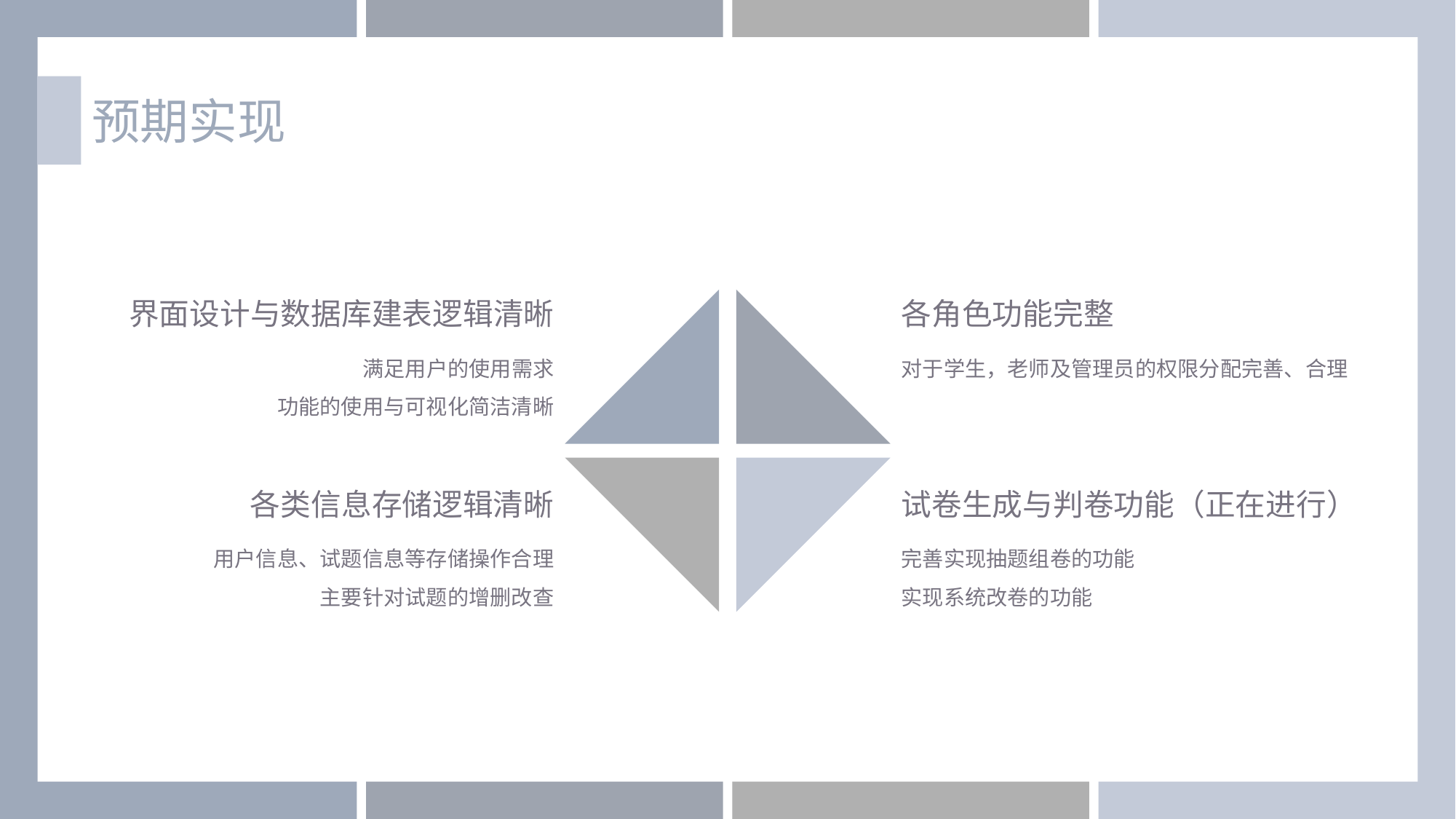

预期实现
界面设计与数据库建表逻辑清晰
满足用户的使用需求
功能的使用与可视化简洁清晰

各角色功能完整
对于学生，老师及管理员的权限分配完善、合理

各类信息存储逻辑清晰
用户信息、试题信息等存储操作合理
主要针对试题的增删改查
试卷生成与判卷功能（正在进行）
完善实现抽题组卷的功能
实现系统改卷的功能